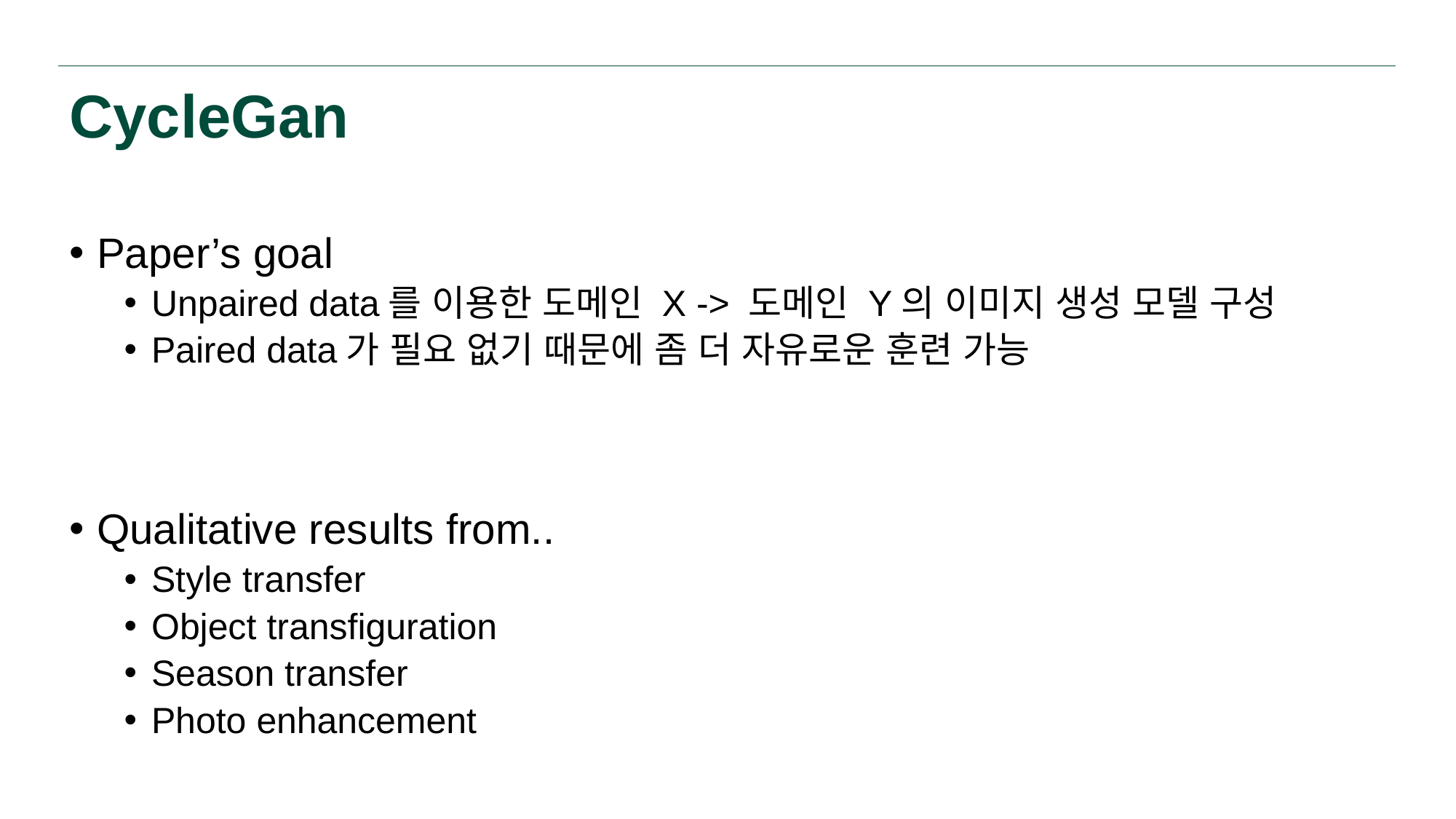

# CycleGan
Paper’s goal
Unpaired data를 이용한 도메인 X -> 도메인 Y의 이미지 생성 모델 구성
Paired data가 필요 없기 때문에 좀 더 자유로운 훈련 가능

Qualitative results from..
Style transfer
Object transfiguration
Season transfer
Photo enhancement